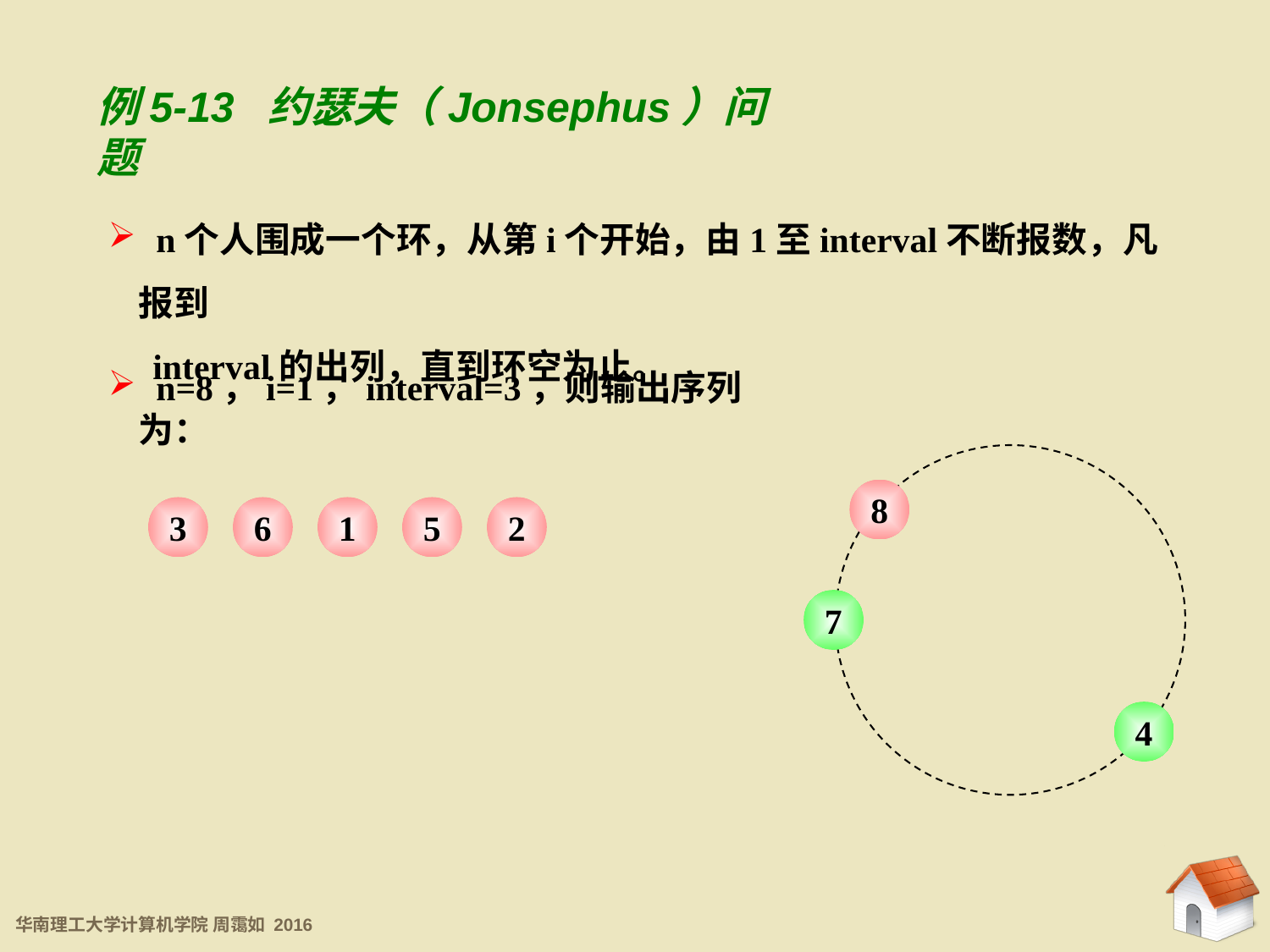

5.3 链表
例5-13  约瑟夫（Jonsephus）问题
  n个人围成一个环，从第i个开始，由1至interval不断报数，凡报到
     interval的出列，直到环空为止。
  n=8，i=1，interval=3，则输出序列为：

8
3
6
1
5
2
7
4